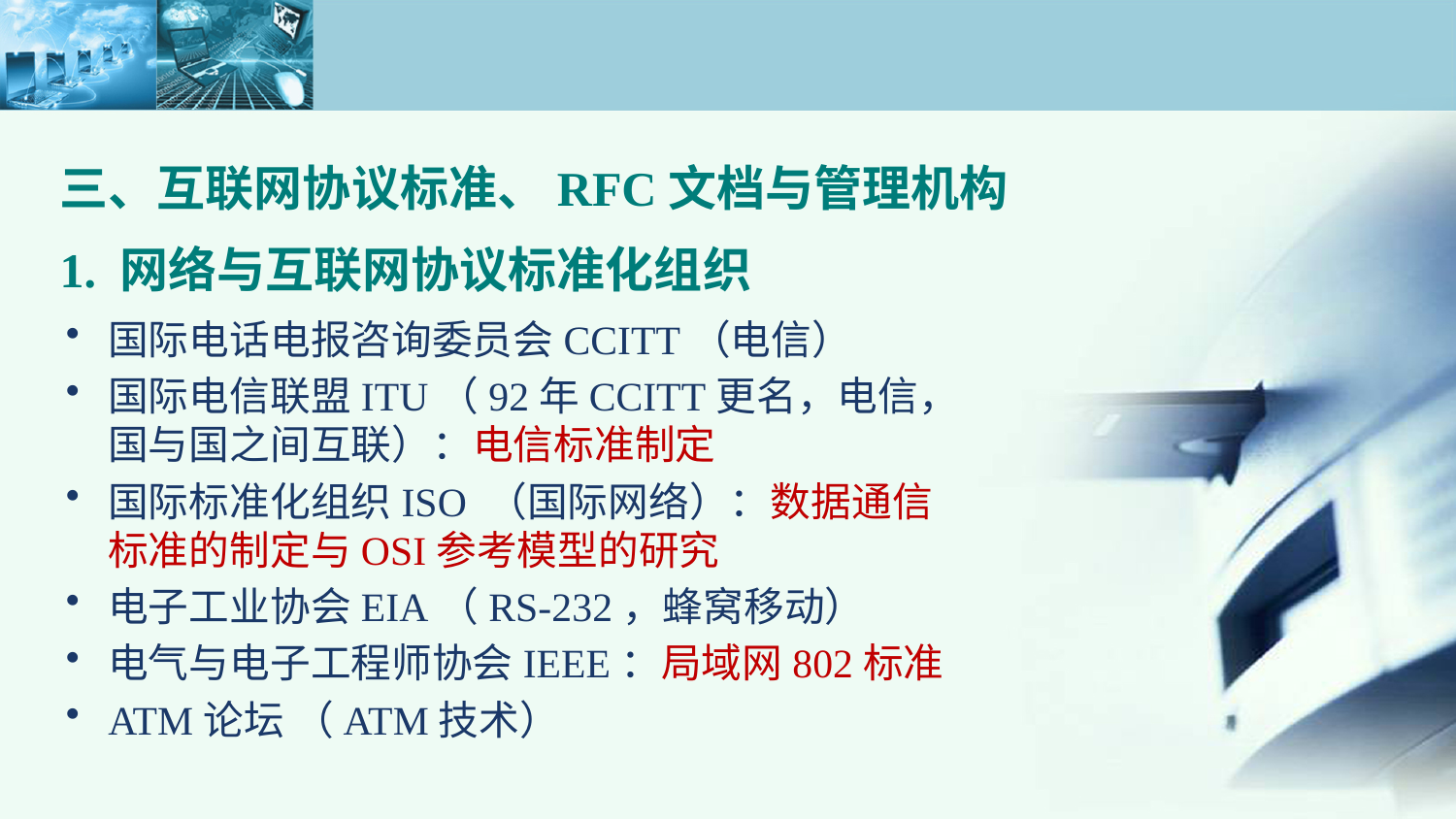

三、互联网协议标准、RFC文档与管理机构
1. 网络与互联网协议标准化组织
国际电话电报咨询委员会CCITT（电信）
国际电信联盟ITU（92年CCITT更名，电信，国与国之间互联）：电信标准制定
国际标准化组织ISO （国际网络）：数据通信标准的制定与OSI参考模型的研究
电子工业协会EIA（RS-232，蜂窝移动）
电气与电子工程师协会IEEE：局域网802标准
ATM论坛 （ATM技术）